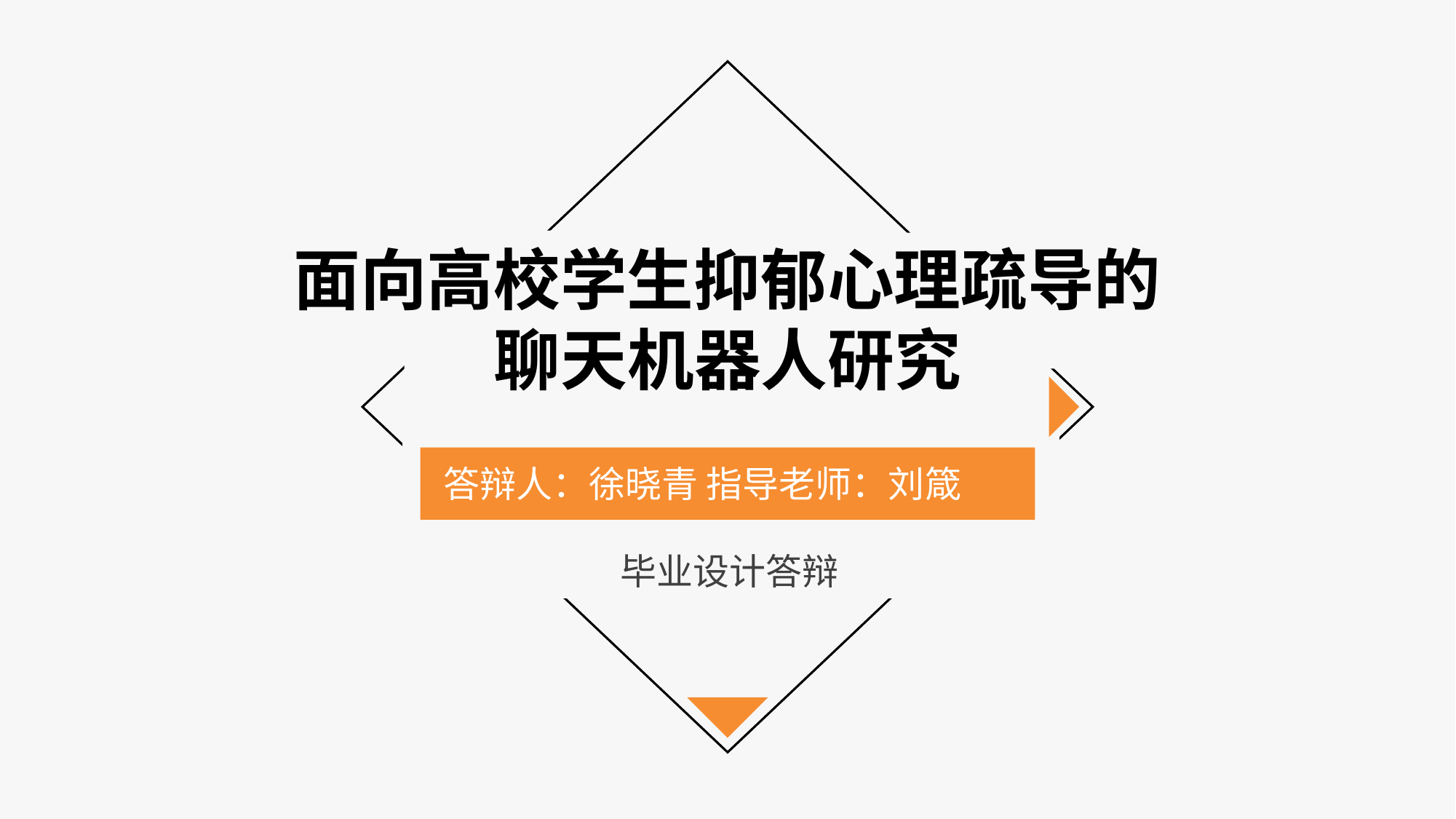

面向高校学生抑郁心理疏导的
聊天机器人研究

答辩人：徐晓青 指导老师：刘箴
毕业设计答辩